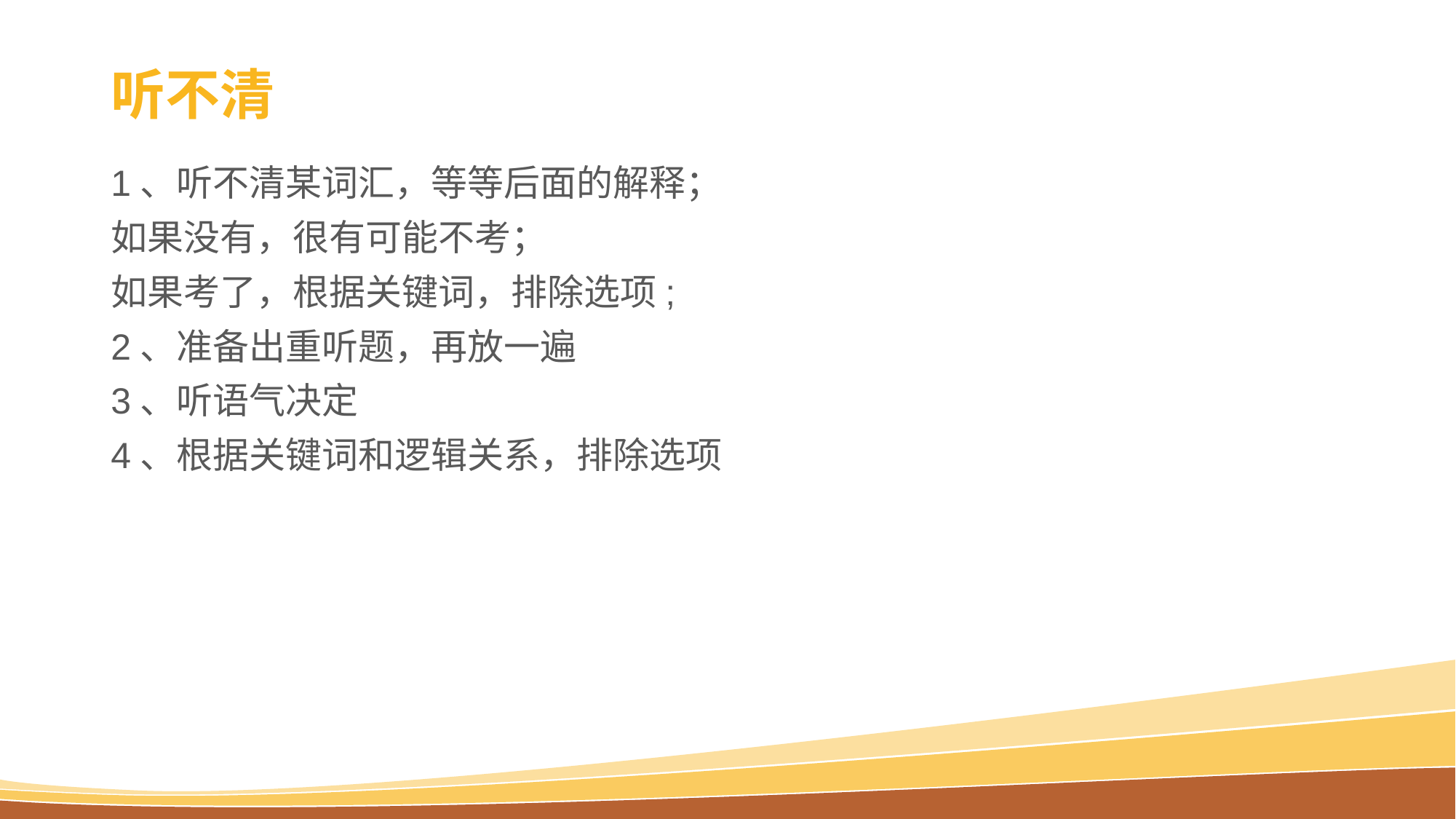

# 听不清
1、听不清某词汇，等等后面的解释；
如果没有，很有可能不考；
如果考了，根据关键词，排除选项;
2、准备出重听题，再放一遍
3、听语气决定
4、根据关键词和逻辑关系，排除选项